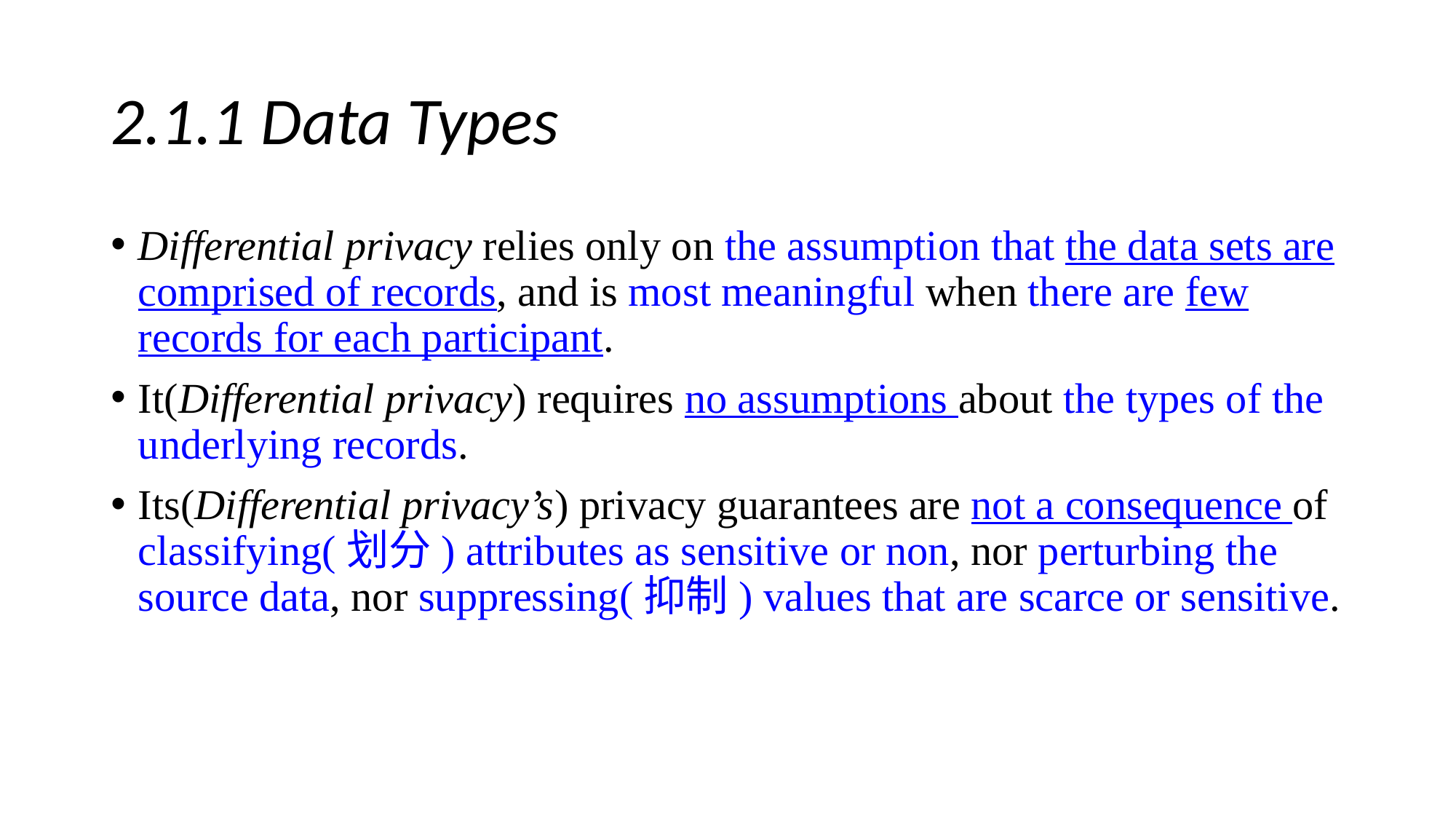

# 2.1.1 Data Types
Differential privacy relies only on the assumption that the data sets are comprised of records, and is most meaningful when there are few records for each participant.
It(Differential privacy) requires no assumptions about the types of the underlying records.
Its(Differential privacy’s) privacy guarantees are not a consequence of classifying(划分) attributes as sensitive or non, nor perturbing the source data, nor suppressing(抑制) values that are scarce or sensitive.